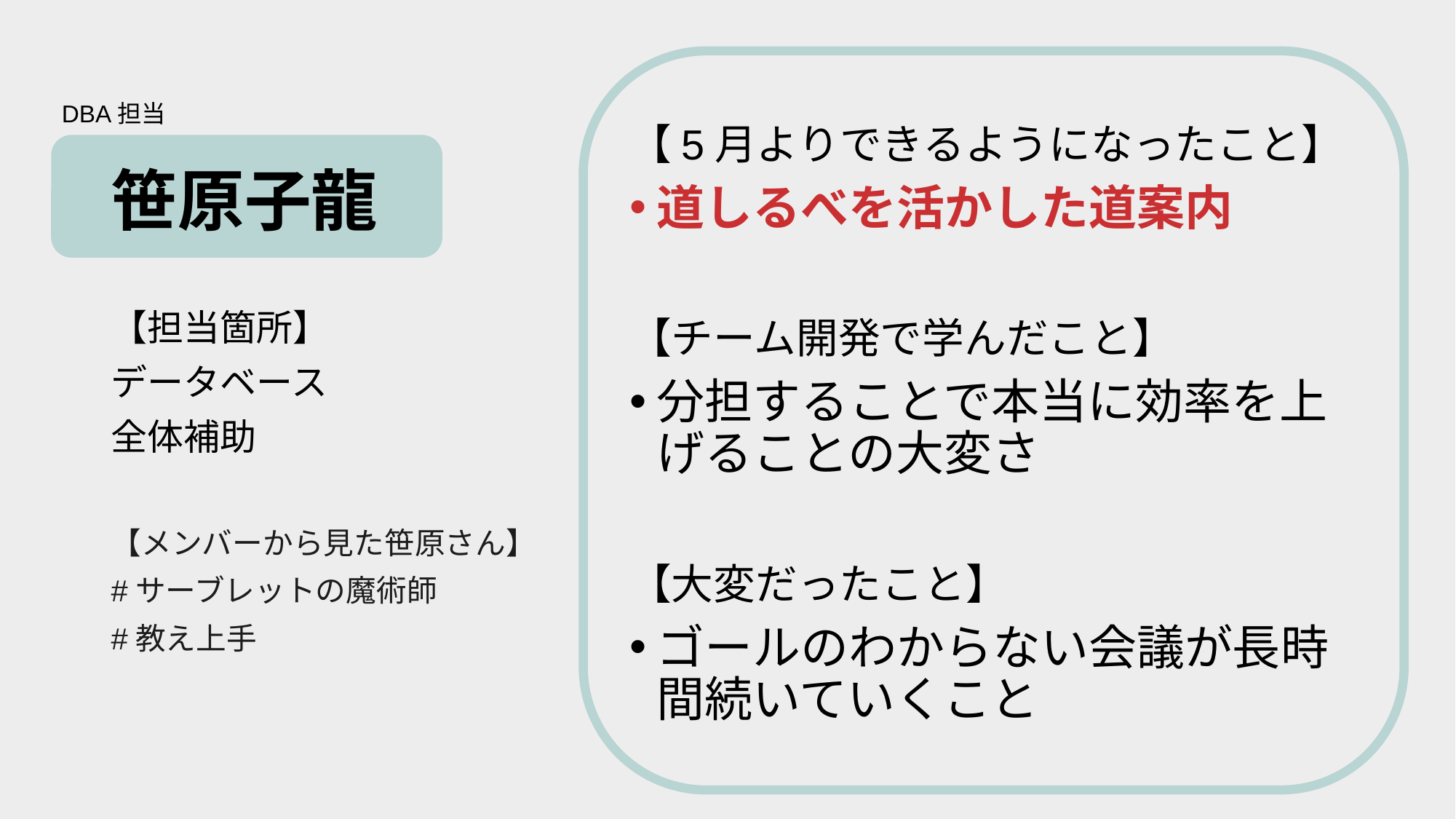

# 笹原子龍
DBA担当
【5月よりできるようになったこと】
道しるべを活かした道案内

【チーム開発で学んだこと】
分担することで本当に効率を上げることの大変さ

【大変だったこと】
ゴールのわからない会議が長時間続いていくこと

【担当箇所】
データベース
全体補助

【メンバーから見た笹原さん】
#サーブレットの魔術師
#教え上手